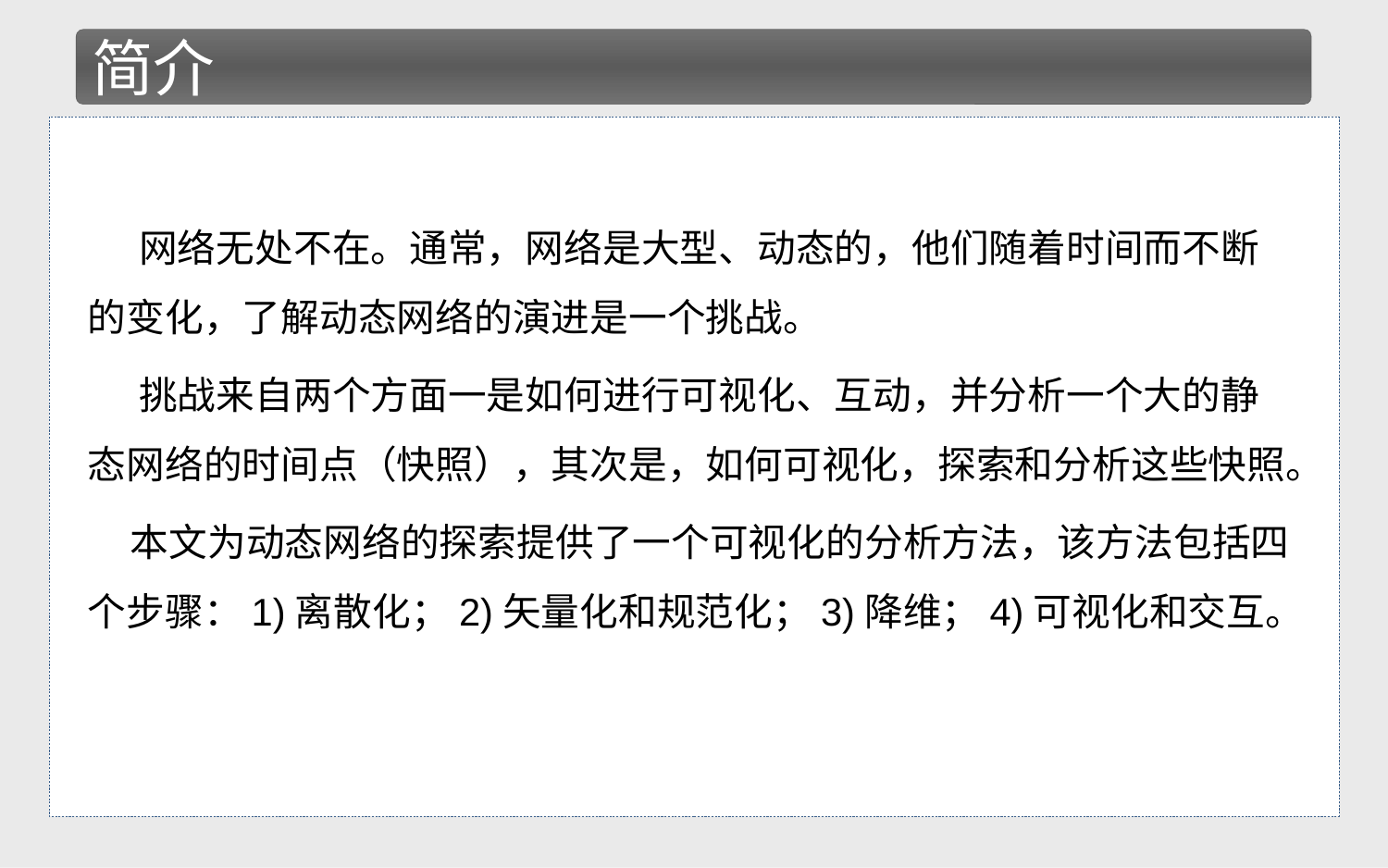

简介

           网络无处不在。通常，网络是大型、动态的，他们随着时间而不断的变化，了解动态网络的演进是一个挑战。
           挑战来自两个方面一是如何进行可视化、互动，并分析一个大的静态网络的时间点（快照），其次是，如何可视化，探索和分析这些快照。
          本文为动态网络的探索提供了一个可视化的分析方法，该方法包括四个步骤：1)离散化；2)矢量化和规范化；3)降维；4)可视化和交互。